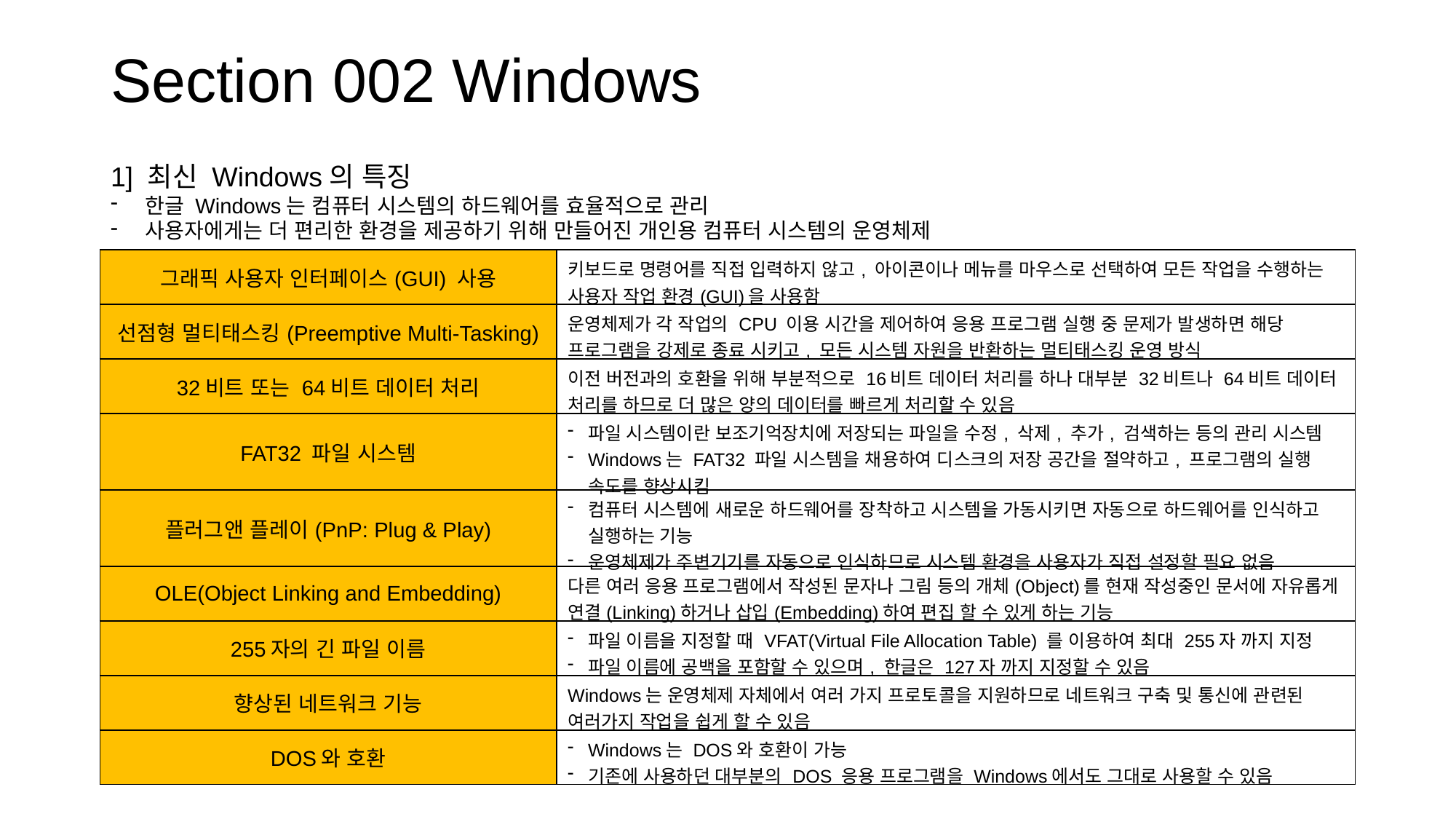

Section 002 Windows
1] 최신 Windows의 특징
한글 Windows는 컴퓨터 시스템의 하드웨어를 효율적으로 관리
사용자에게는 더 편리한 환경을 제공하기 위해 만들어진 개인용 컴퓨터 시스템의 운영체제
| 그래픽 사용자 인터페이스(GUI) 사용 | 키보드로 명령어를 직접 입력하지 않고, 아이콘이나 메뉴를 마우스로 선택하여 모든 작업을 수행하는 사용자 작업 환경(GUI)을 사용함 |
| --- | --- |
| 선점형 멀티태스킹(Preemptive Multi-Tasking) | 운영체제가 각 작업의 CPU 이용 시간을 제어하여 응용 프로그램 실행 중 문제가 발생하면 해당 프로그램을 강제로 종료 시키고, 모든 시스템 자원을 반환하는 멀티태스킹 운영 방식 |
| 32비트 또는 64비트 데이터 처리 | 이전 버전과의 호환을 위해 부분적으로 16비트 데이터 처리를 하나 대부분 32비트나 64비트 데이터 처리를 하므로 더 많은 양의 데이터를 빠르게 처리할 수 있음 |
| FAT32 파일 시스템 | 파일 시스템이란 보조기억장치에 저장되는 파일을 수정, 삭제, 추가, 검색하는 등의 관리 시스템 Windows는 FAT32 파일 시스템을 채용하여 디스크의 저장 공간을 절약하고, 프로그램의 실행 속도를 향상시킴 |
| 플러그앤 플레이(PnP: Plug & Play) | 컴퓨터 시스템에 새로운 하드웨어를 장착하고 시스템을 가동시키면 자동으로 하드웨어를 인식하고 실행하는 기능 운영체제가 주변기기를 자동으로 인식하므로 시스템 환경을 사용자가 직접 설정할 필요 없음 |
| OLE(Object Linking and Embedding) | 다른 여러 응용 프로그램에서 작성된 문자나 그림 등의 개체(Object)를 현재 작성중인 문서에 자유롭게 연결(Linking)하거나 삽입(Embedding)하여 편집 할 수 있게 하는 기능 |
| 255자의 긴 파일 이름 | 파일 이름을 지정할 때 VFAT(Virtual File Allocation Table) 를 이용하여 최대 255자 까지 지정 파일 이름에 공백을 포함할 수 있으며, 한글은 127자 까지 지정할 수 있음 |
| 향상된 네트워크 기능 | Windows는 운영체제 자체에서 여러 가지 프로토콜을 지원하므로 네트워크 구축 및 통신에 관련된 여러가지 작업을 쉽게 할 수 있음 |
| DOS와 호환 | Windows는 DOS와 호환이 가능 기존에 사용하던 대부분의 DOS 응용 프로그램을 Windows에서도 그대로 사용할 수 있음 |